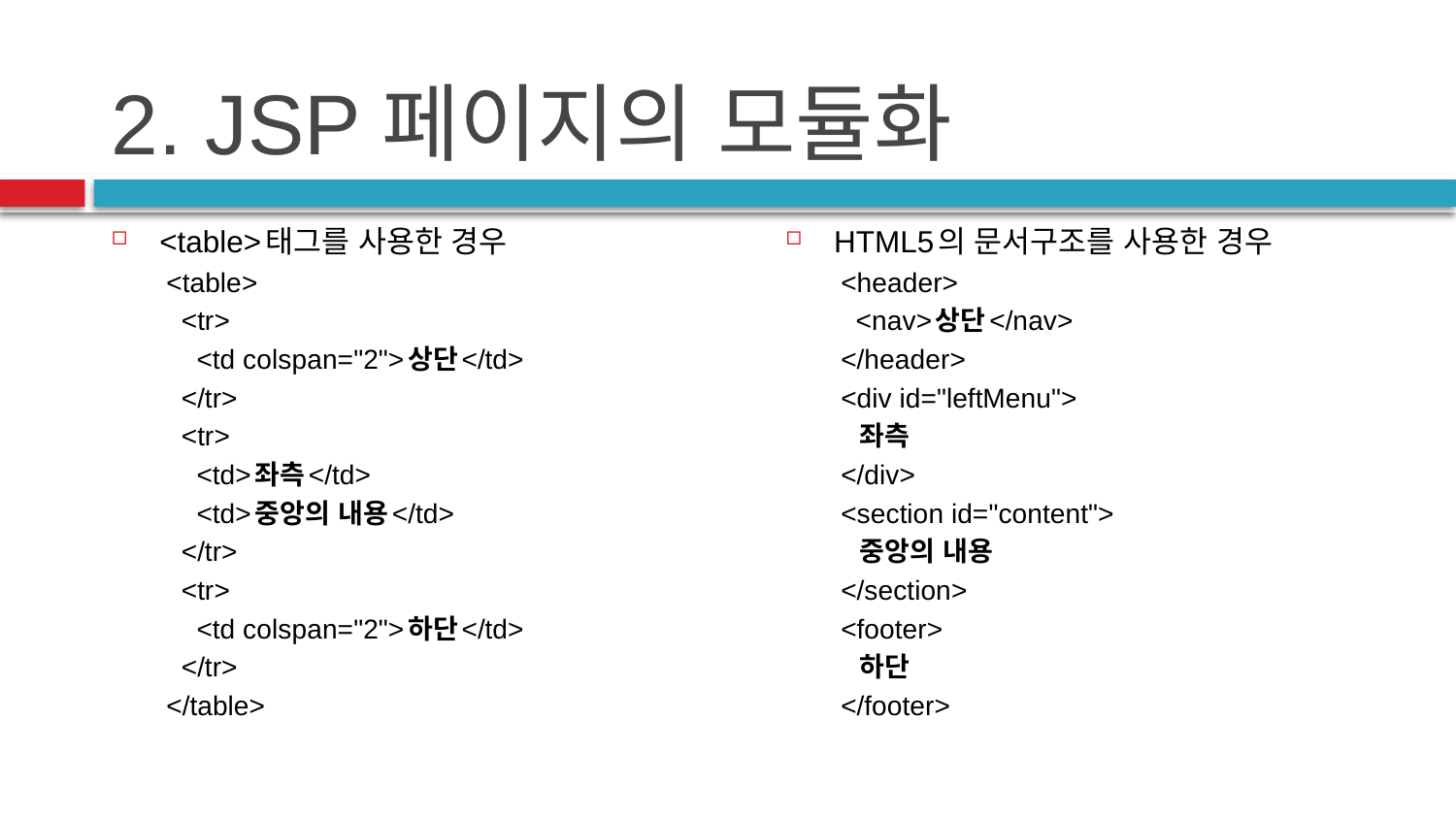

# 2. JSP페이지의 모듈화
HTML5의 문서구조를 사용한 경우
<header>
  <nav>상단</nav>
</header>
<div id="leftMenu">
  좌측
</div>
<section id="content">
  중앙의 내용
</section>
<footer>
  하단
</footer>

<table>태그를 사용한 경우
<table>
  <tr>
    <td colspan="2">상단</td>
  </tr>
  <tr>
    <td>좌측</td>
    <td>중앙의 내용</td>
  </tr>
  <tr>
    <td colspan="2">하단</td>
  </tr>
</table>